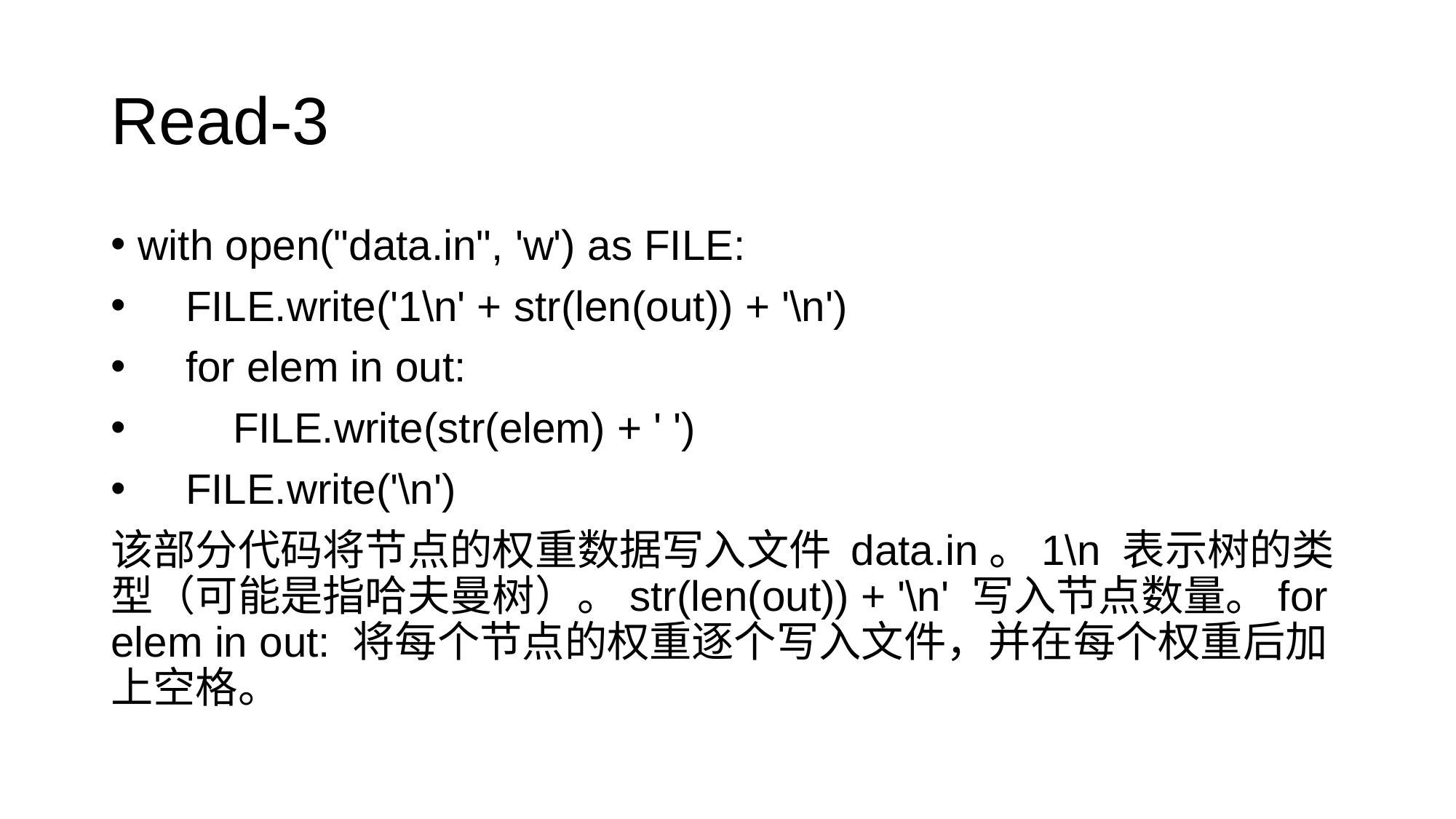

# Read-3
with open("data.in", 'w') as FILE:
    FILE.write('1\n' + str(len(out)) + '\n')
    for elem in out:
        FILE.write(str(elem) + ' ')
    FILE.write('\n')
该部分代码将节点的权重数据写入文件 data.in。1\n 表示树的类型（可能是指哈夫曼树）。str(len(out)) + '\n' 写入节点数量。for elem in out: 将每个节点的权重逐个写入文件，并在每个权重后加上空格。